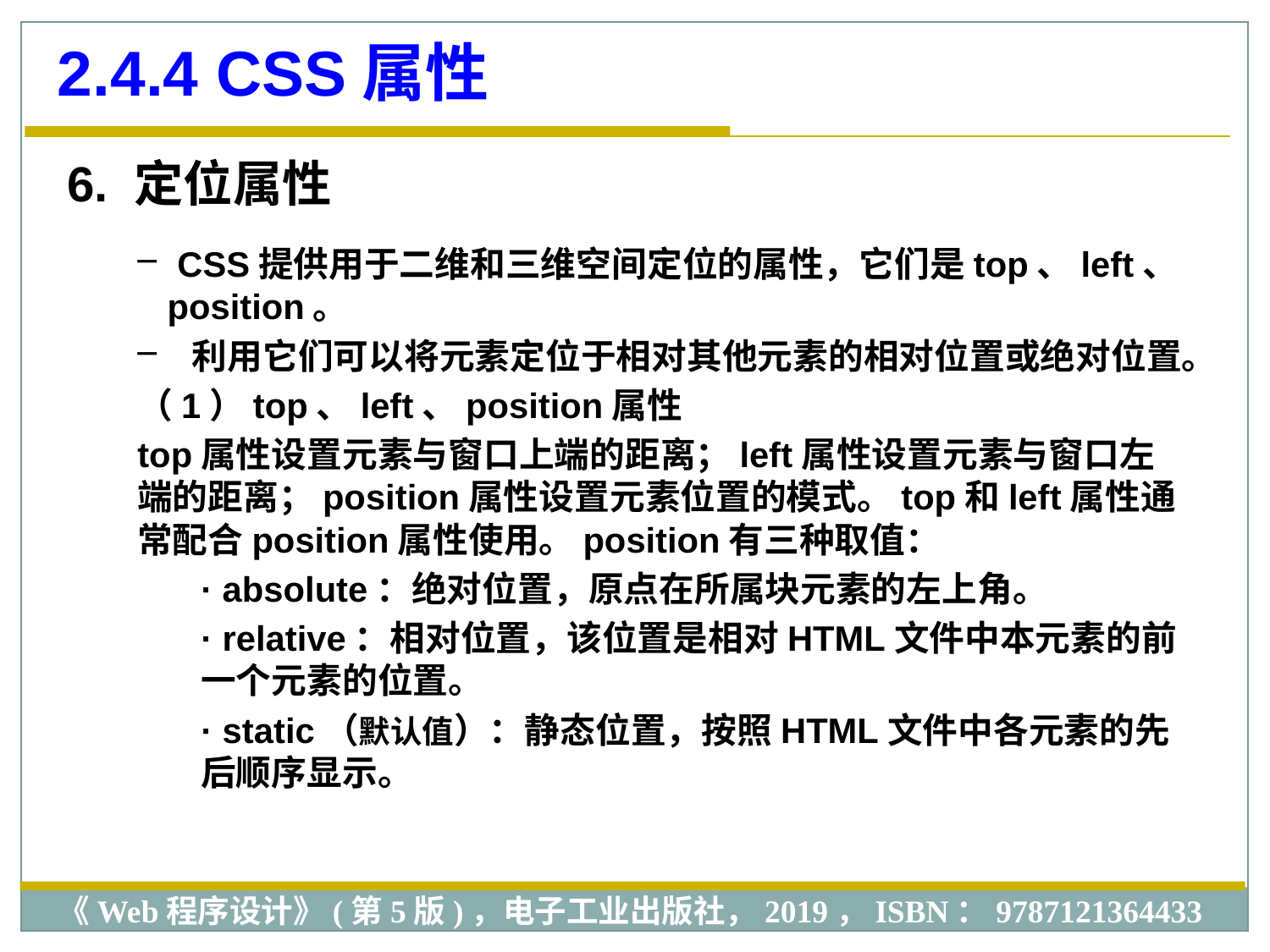

2.4.4 CSS属性
6. 定位属性
 CSS提供用于二维和三维空间定位的属性，它们是top、left、position。
  利用它们可以将元素定位于相对其他元素的相对位置或绝对位置。
（1）top、left、position属性
top属性设置元素与窗口上端的距离；left属性设置元素与窗口左端的距离；position属性设置元素位置的模式。top和left属性通常配合position属性使用。position有三种取值：
· absolute：绝对位置，原点在所属块元素的左上角。
· relative：相对位置，该位置是相对HTML文件中本元素的前一个元素的位置。
· static（默认值）：静态位置，按照HTML文件中各元素的先后顺序显示。